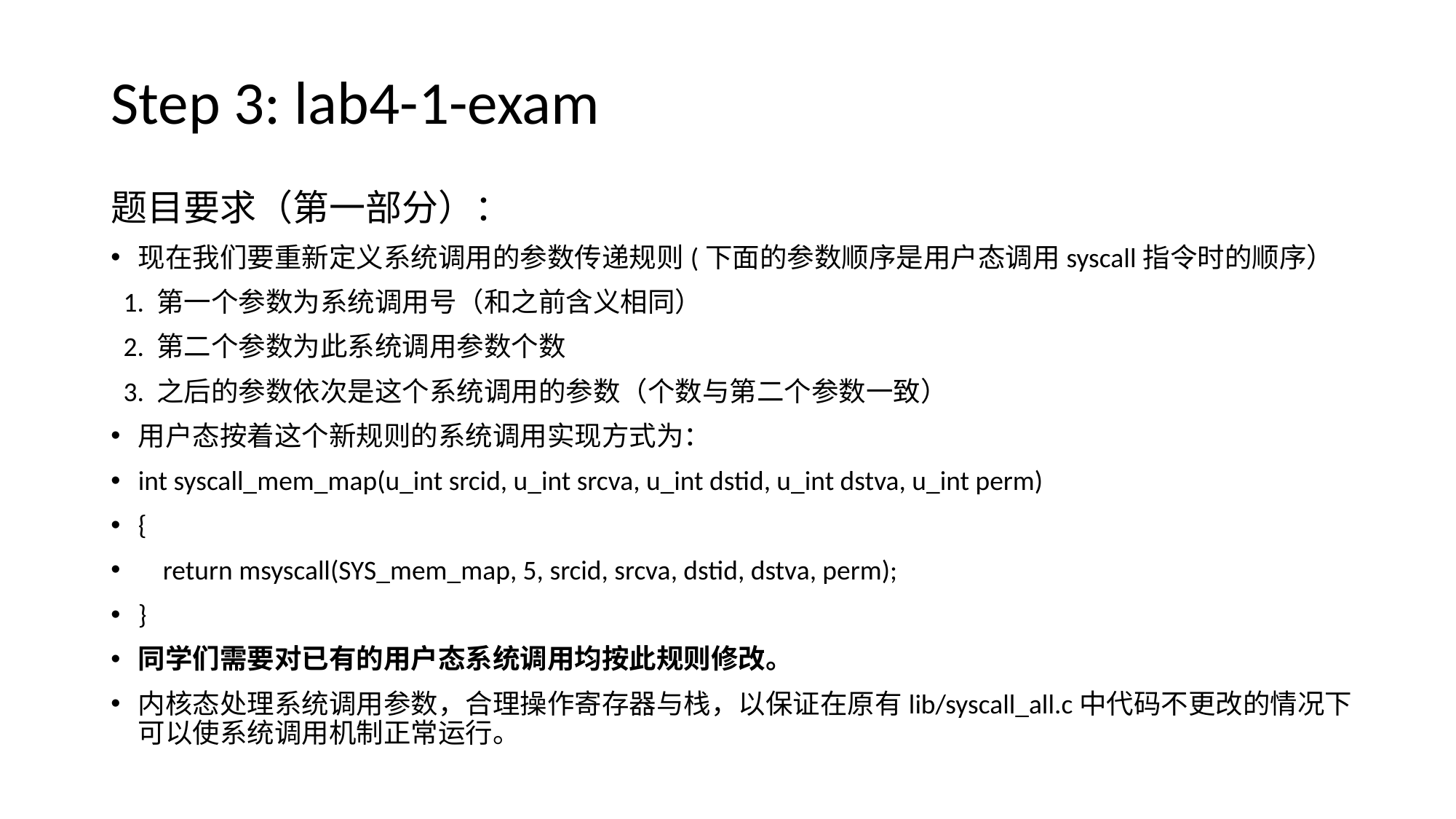

# Step 3: lab4-1-exam
题目要求（第一部分）：
现在我们要重新定义系统调用的参数传递规则(下面的参数顺序是用户态调用syscall指令时的顺序）
  1. 第一个参数为系统调用号（和之前含义相同）
  2. 第二个参数为此系统调用参数个数
  3. 之后的参数依次是这个系统调用的参数（个数与第二个参数一致）
用户态按着这个新规则的系统调用实现方式为：
int syscall_mem_map(u_int srcid, u_int srcva, u_int dstid, u_int dstva, u_int perm)
{
    return msyscall(SYS_mem_map, 5, srcid, srcva, dstid, dstva, perm);
}
同学们需要对已有的用户态系统调用均按此规则修改。
内核态处理系统调用参数，合理操作寄存器与栈，以保证在原有lib/syscall_all.c中代码不更改的情况下可以使系统调用机制正常运行。